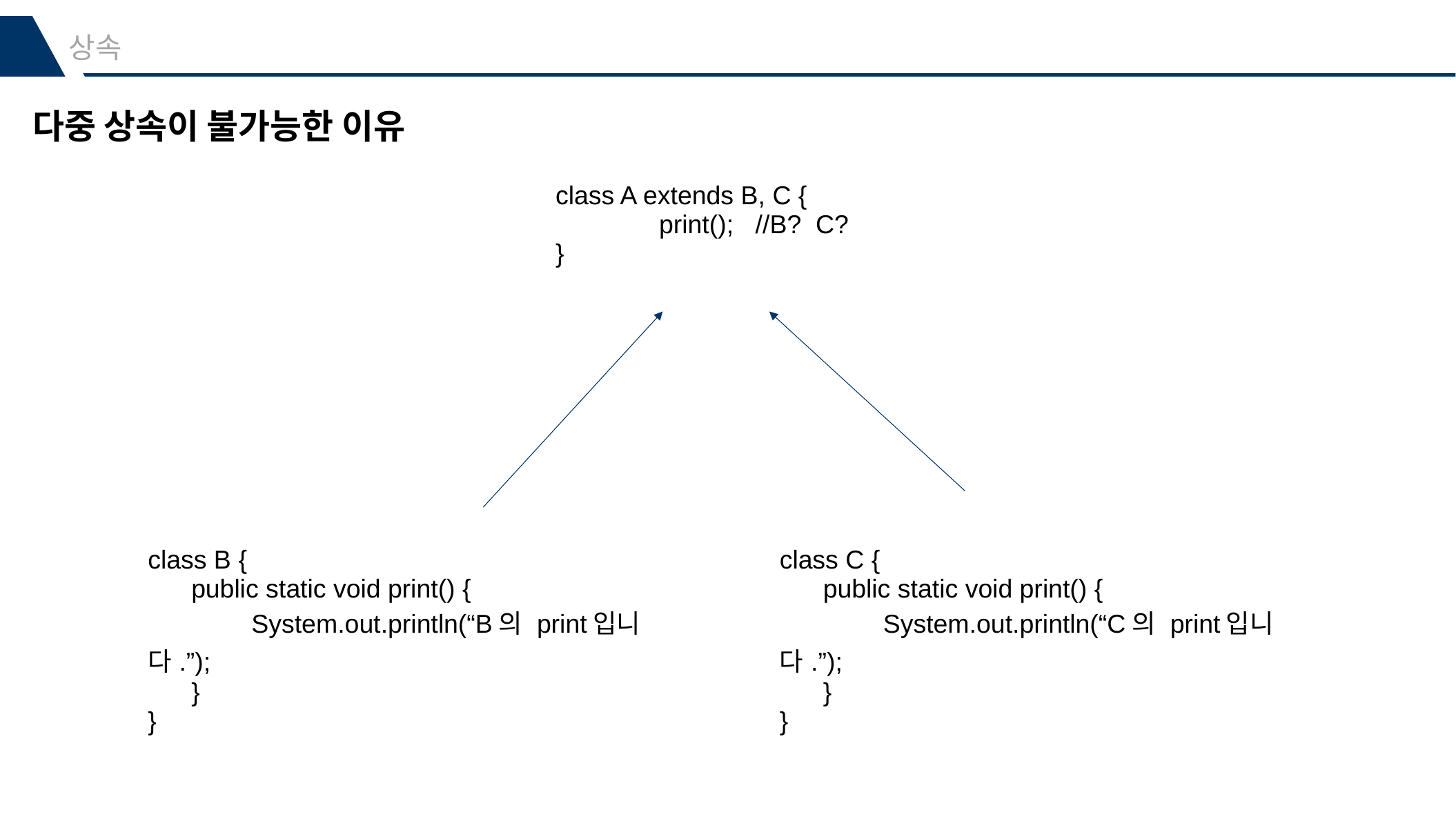

상속

다중 상속이 불가능한 이유
| class A extends B, C { print(); //B? C? } |
| --- |
| class B { public static void print() { System.out.println(“B의 print입니다.”); } } |
| --- |
| class C { public static void print() { System.out.println(“C의 print입니다.”); } } |
| --- |